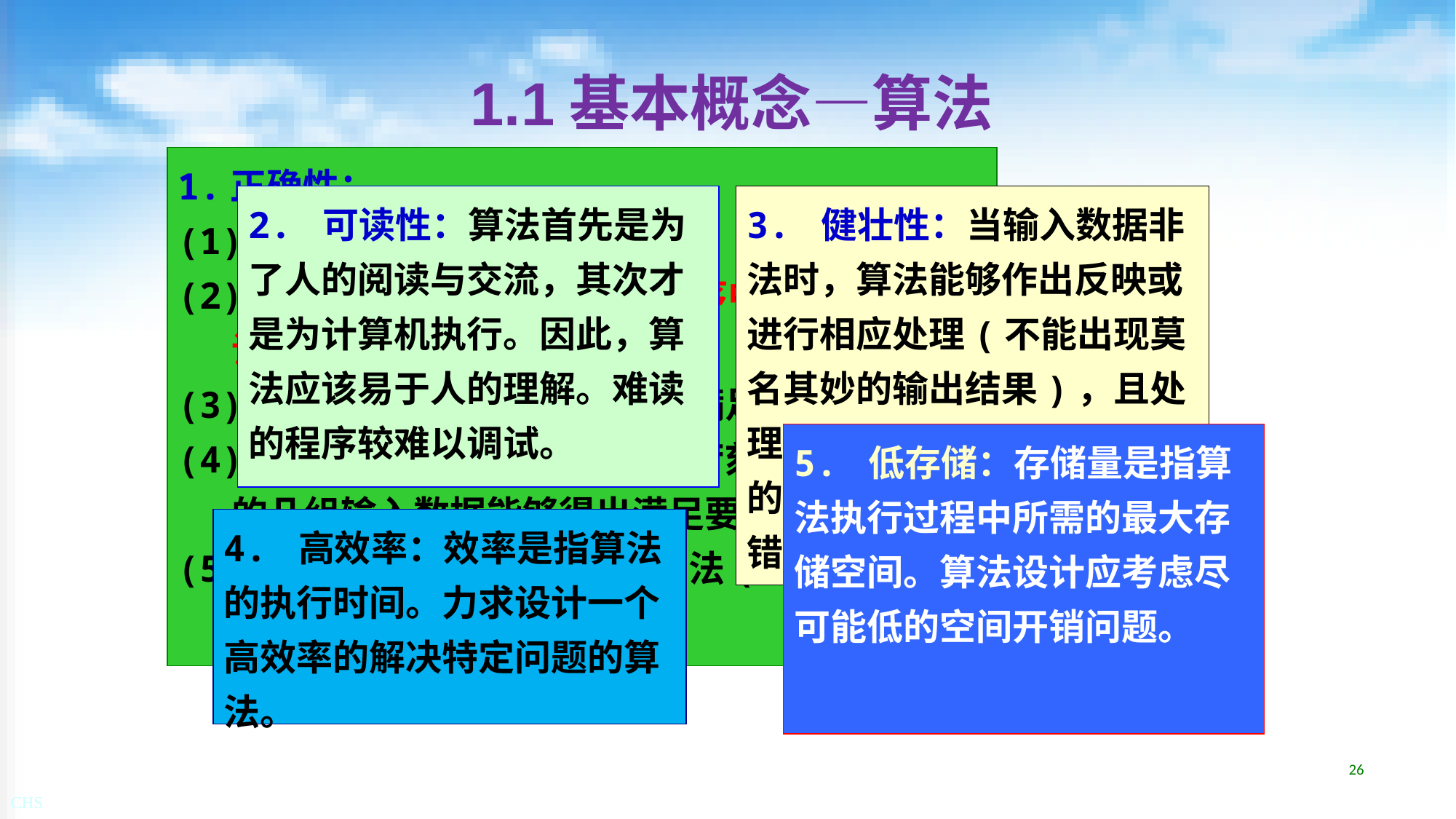

# 1.1基本概念—算法
1.正确性：
(1)算法应满足设计需求；
(2)算法不存在逻辑性错误(程序中不含语法错误);
(3)对于几组输入数据能够得出满足要求的结果；
(4)对于精心选择的、典型的、苛刻且带有刁难性的几组输入数据能够得出满足要求的结果；
(5)对于一切合法输入数据，算法(程序)都能得出满足要求的结果。
2. 可读性：算法首先是为了人的阅读与交流，其次才是为计算机执行。因此，算法应该易于人的理解。难读的程序较难以调试。
3. 健壮性：当输入数据非法时，算法能够作出反映或进行相应处理(不能出现莫名其妙的输出结果)，且处理出错的方法不是中断程序的执行，而是返回一个表示错误性质的信息。
算法设计的要求 ：
1. 正确性
2. 可读性
3. 健壮性
4. 高效率
5. 低存储
5. 低存储：存储量是指算法执行过程中所需的最大存储空间。算法设计应考虑尽可能低的空间开销问题。
4. 高效率：效率是指算法的执行时间。力求设计一个高效率的解决特定问题的算法。
26